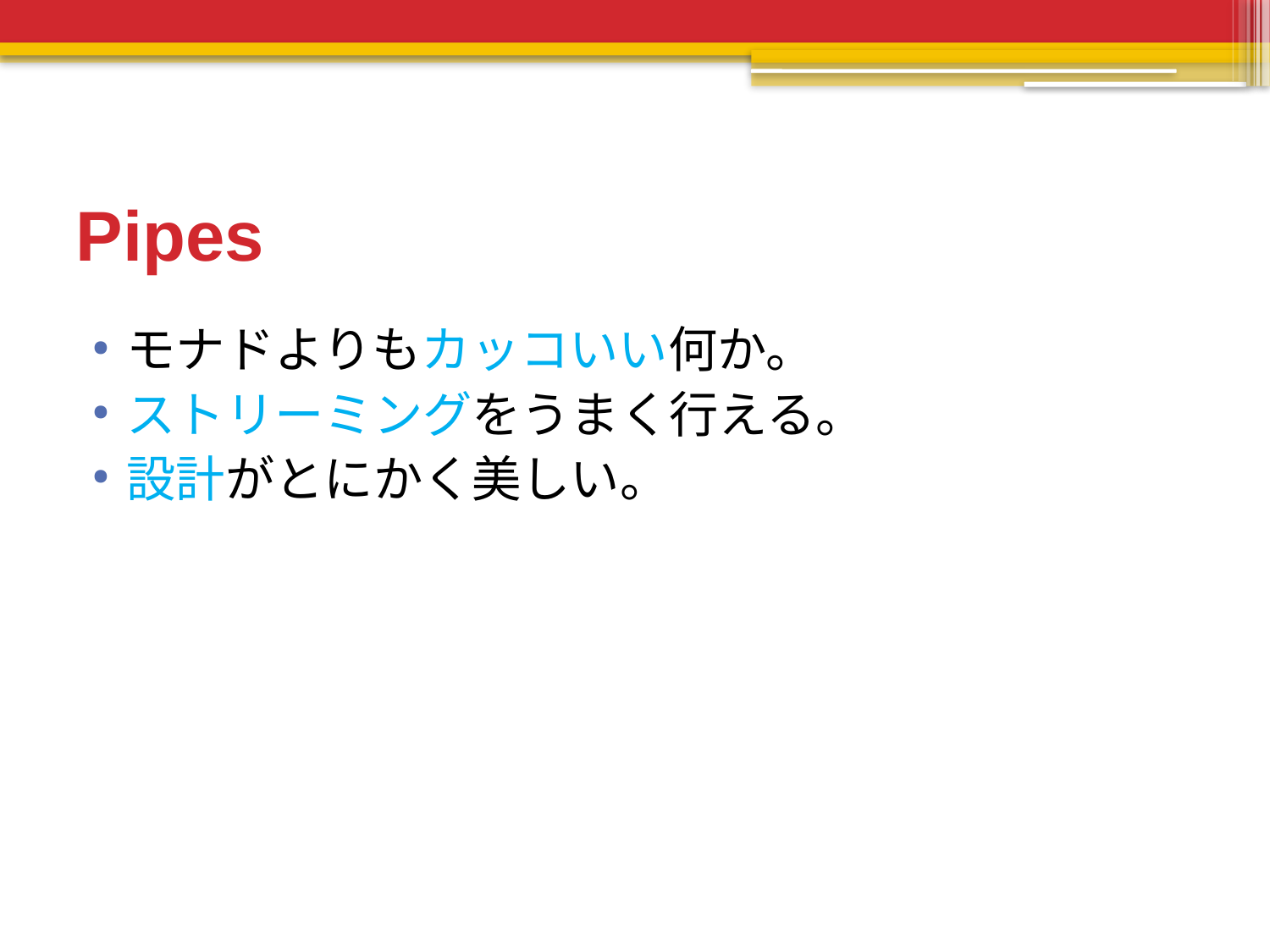

# Pipes
モナドよりもカッコいい何か。
ストリーミングをうまく行える。
設計がとにかく美しい。